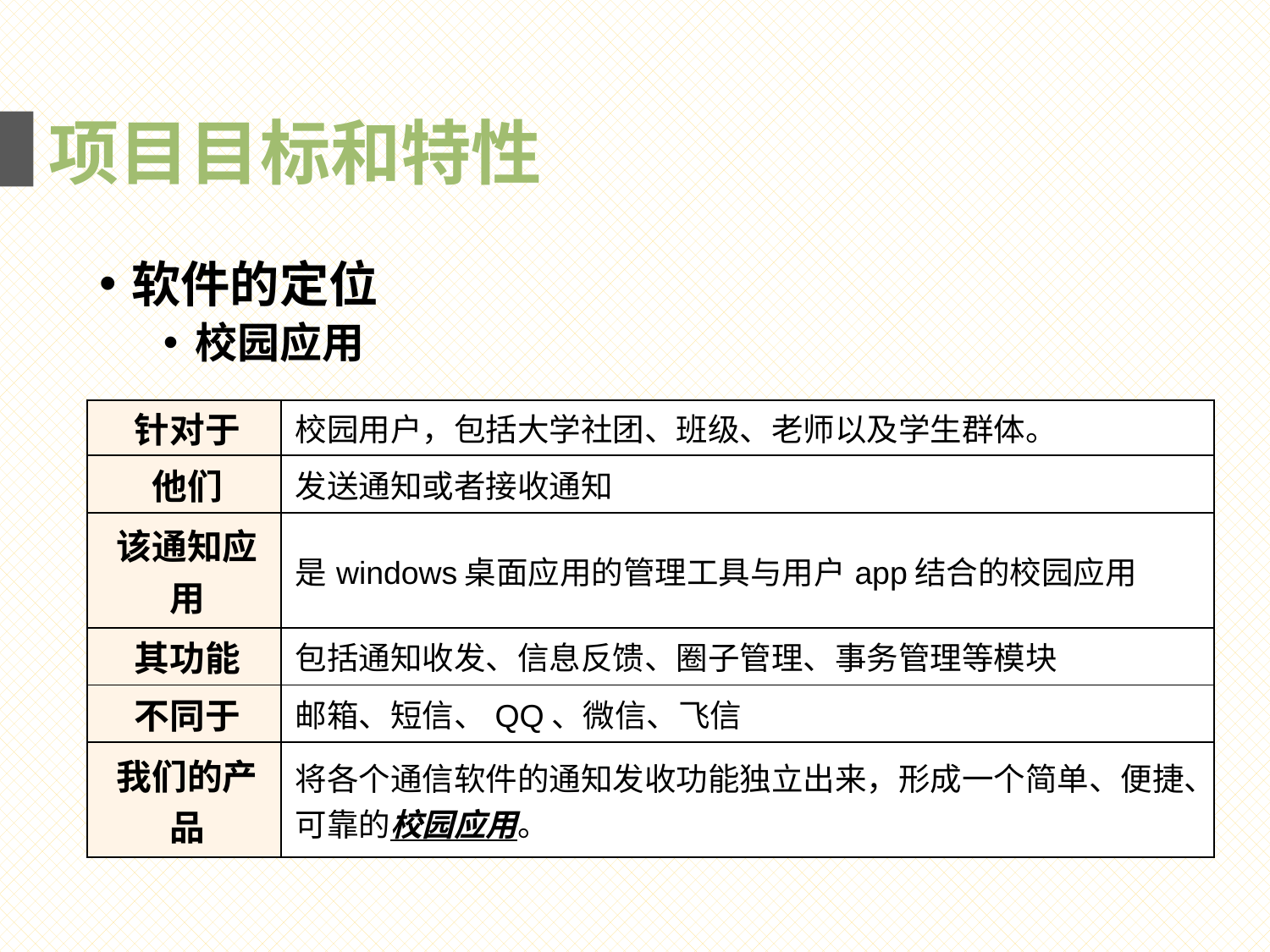

项目目标和特性

软件的定位
校园应用
| 针对于 | 校园用户，包括大学社团、班级、老师以及学生群体。 |
| --- | --- |
| 他们 | 发送通知或者接收通知 |
| 该通知应用 | 是windows桌面应用的管理工具与用户app结合的校园应用 |
| 其功能 | 包括通知收发、信息反馈、圈子管理、事务管理等模块 |
| 不同于 | 邮箱、短信、QQ、微信、飞信 |
| 我们的产品 | 将各个通信软件的通知发收功能独立出来，形成一个简单、便捷、可靠的校园应用。 |